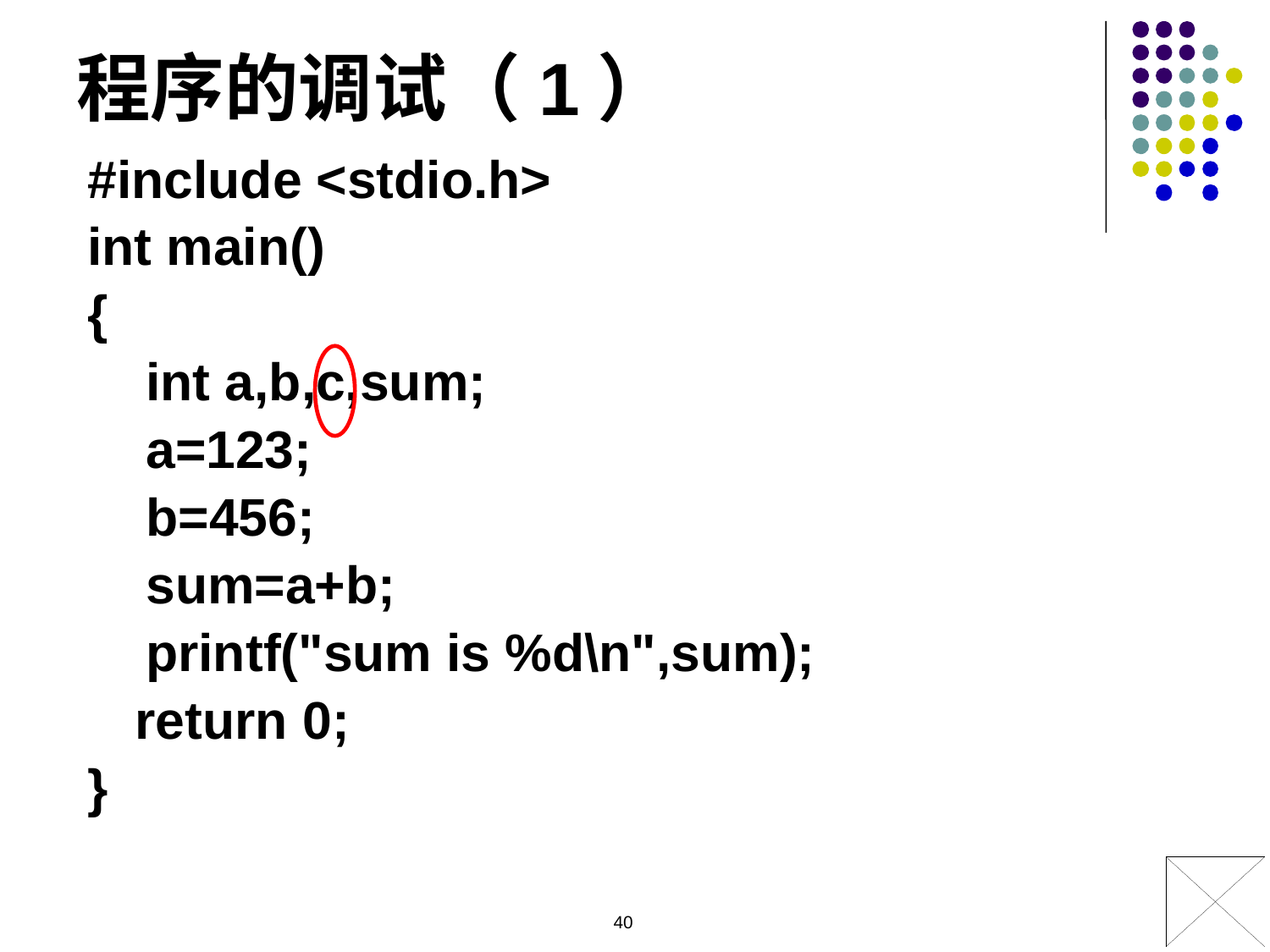

程序的调试（1）
#include <stdio.h>
int main()
{
    int a,b,c,sum;
    a=123;
    b=456;
    sum=a+b;
    printf("sum is %d\n",sum);
	return 0;
}

40